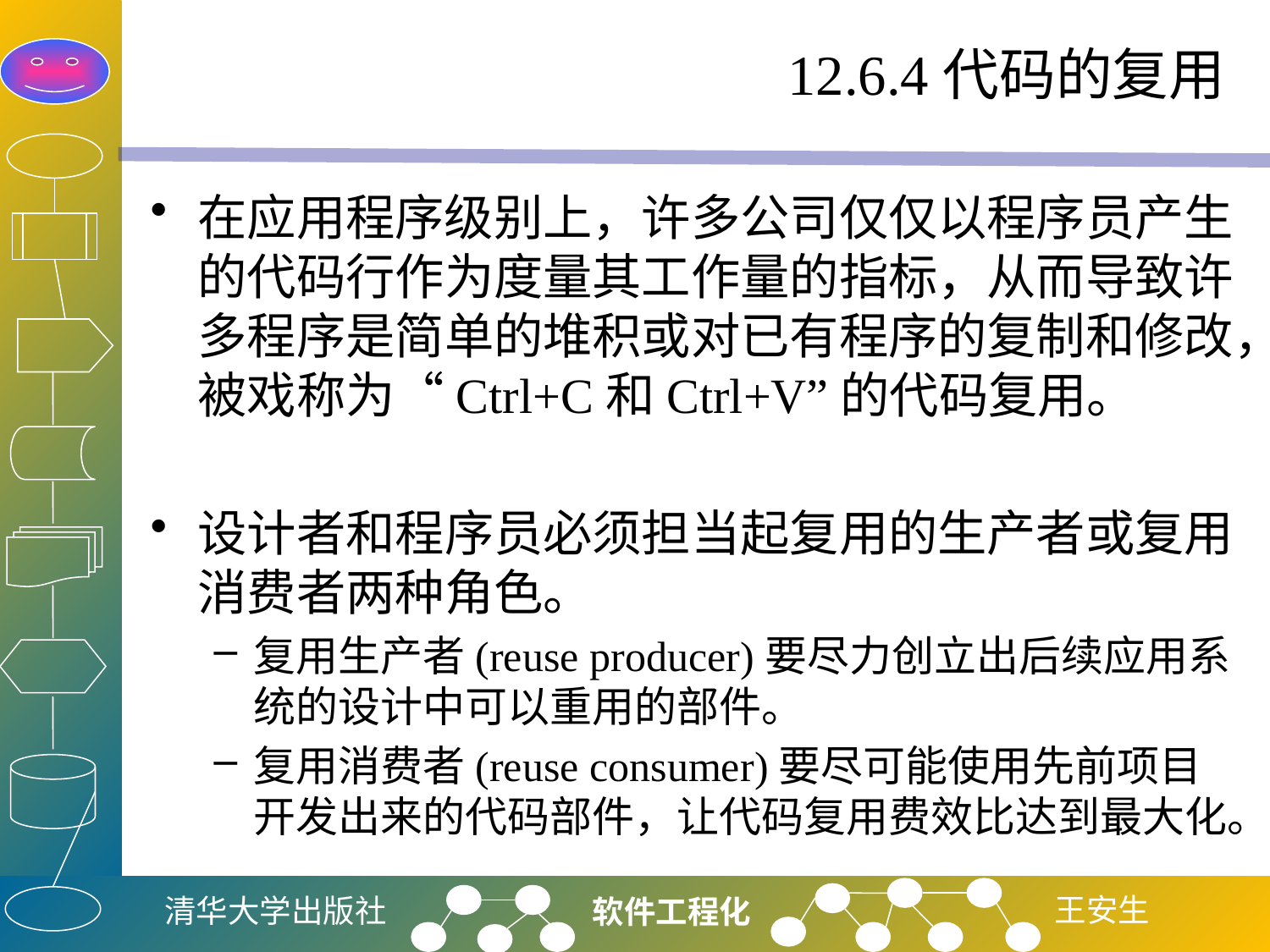

# 12.6.4代码的复用
在应用程序级别上，许多公司仅仅以程序员产生的代码行作为度量其工作量的指标，从而导致许多程序是简单的堆积或对已有程序的复制和修改，被戏称为“Ctrl+C和Ctrl+V”的代码复用。

设计者和程序员必须担当起复用的生产者或复用消费者两种角色。
复用生产者(reuse producer)要尽力创立出后续应用系统的设计中可以重用的部件。
复用消费者(reuse consumer)要尽可能使用先前项目开发出来的代码部件，让代码复用费效比达到最大化。